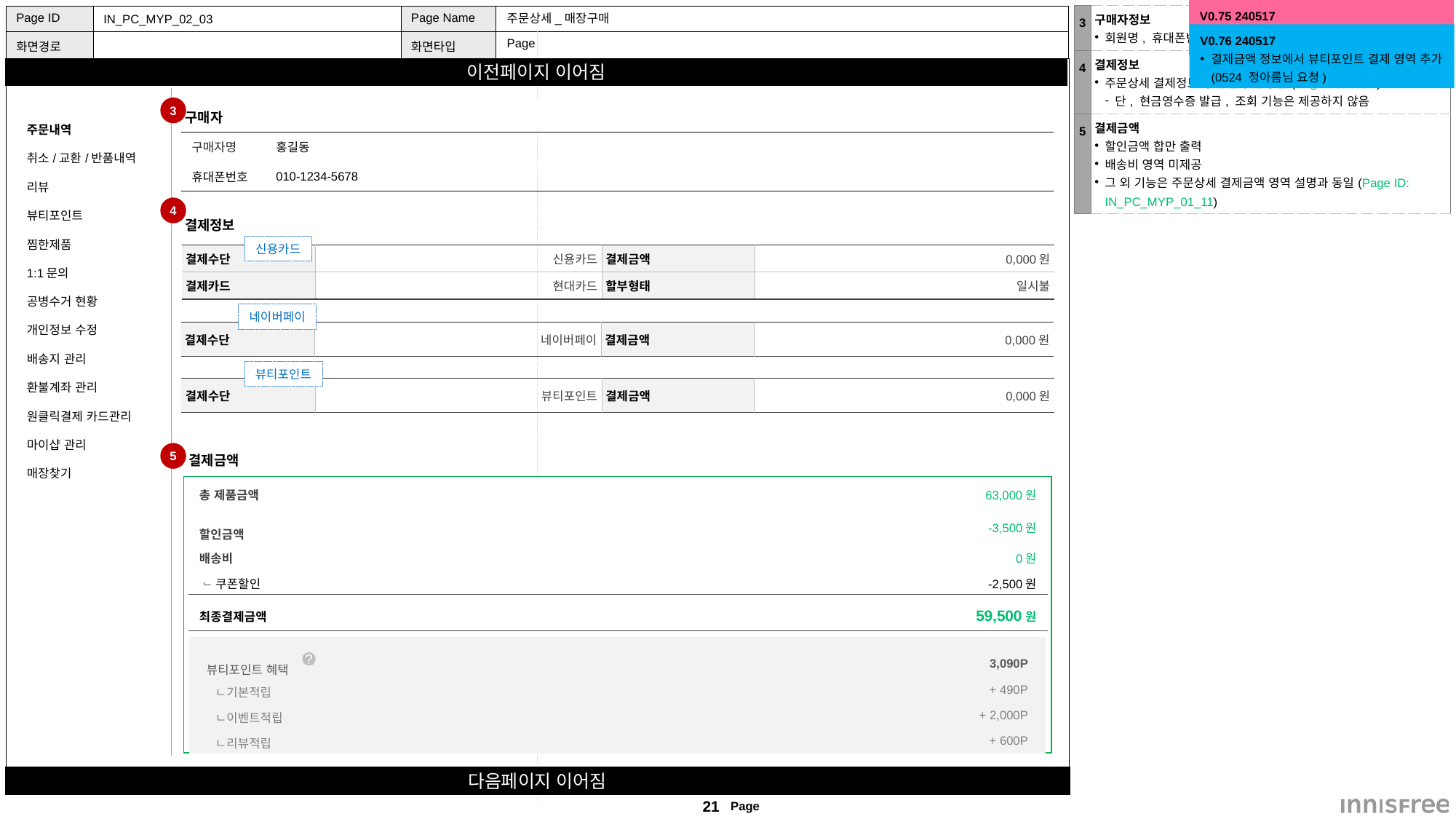

V0.75 240517
화면 추가
| 3 | 구매자정보 회원명, 휴대폰번호 출력 |
| --- | --- |
| 4 | 결제정보 주문상세 결제정보 영역 설명과 동일(Page ID: ####) 단, 현금영수증 발급, 조회 기능은 제공하지 않음 |
| 5 | 결제금액 할인금액 합만 출력 배송비 영역 미제공 그 외 기능은 주문상세 결제금액 영역 설명과 동일(Page ID: IN\_PC\_MYP\_01\_11) |
IN_PC_MYP_02_03
# 주문상세_매장구매
V0.76 240517
결제금액 정보에서 뷰티포인트 결제 영역 추가(0524 정아름님 요청)

Page
| 주문내역 |
| --- |
| 취소/교환/반품내역 |
| 리뷰 |
| 뷰티포인트 |
| 찜한제품 |
| 1:1문의 |
| 공병수거 현황 |
| 개인정보 수정 |
| 배송지 관리 |
| 환불계좌 관리 |
| 원클릭결제 카드관리 |
| 마이샵 관리 |
| 매장찾기 |
|  |
3
| 구매자 |  |
| --- | --- |
| 구매자명 | 홍길동 |
| 휴대폰번호 | 010-1234-5678 |
4
결제정보
신용카드
| 결제수단 | 신용카드 | 결제금액 | 0,000원 |
| --- | --- | --- | --- |
| 결제카드 | 현대카드 | 할부형태 | 일시불 |
네이버페이
| 결제수단 | 네이버페이 | 결제금액 | 0,000원 |
| --- | --- | --- | --- |
뷰티포인트
| 결제수단 | 뷰티포인트 | 결제금액 | 0,000원 |
| --- | --- | --- | --- |
5
결제금액

| 총 제품금액 | 63,000원 |
| --- | --- |
| 할인금액 | -3,500원 |
| 배송비 | 0원 |
| ⨽쿠폰할인 | -2,500원 |
| 최종결제금액 | 59,500원 |
| 뷰티포인트 혜택 | 3,090P |
| --- | --- |
| ㄴ기본적립 | + 490P |
| ㄴ이벤트적립 | + 2,000P |
| ㄴ리뷰적립 | + 600P |
?